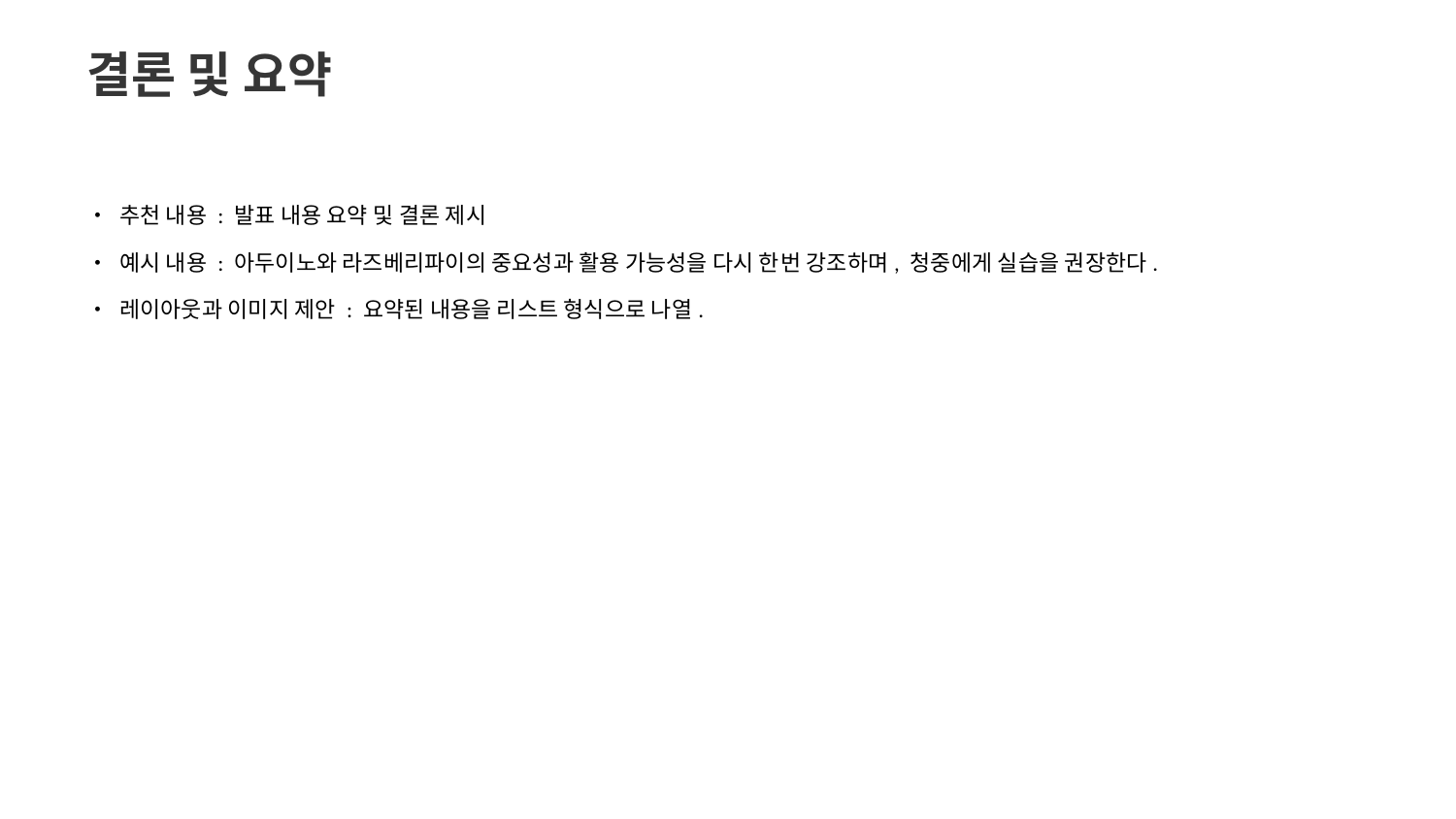

결론 및 요약
• 추천 내용 : 발표 내용 요약 및 결론 제시
• 예시 내용 : 아두이노와 라즈베리파이의 중요성과 활용 가능성을 다시 한번 강조하며, 청중에게 실습을 권장한다.
• 레이아웃과 이미지 제안 : 요약된 내용을 리스트 형식으로 나열.